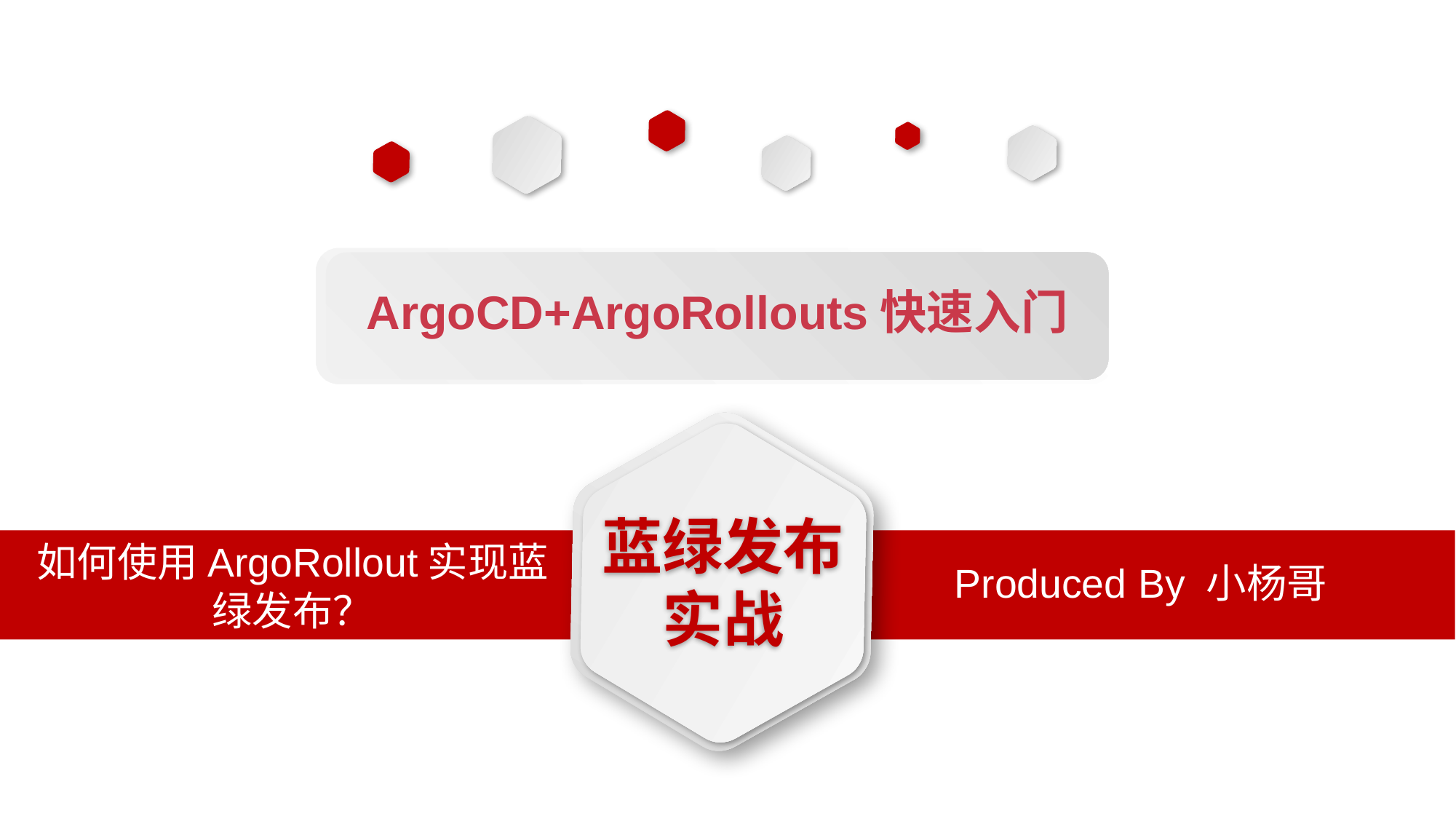

ArgoCD+ArgoRollouts快速入门

如何使用ArgoRollout实现蓝绿发布？
蓝绿发布
实战
Produced By 小杨哥